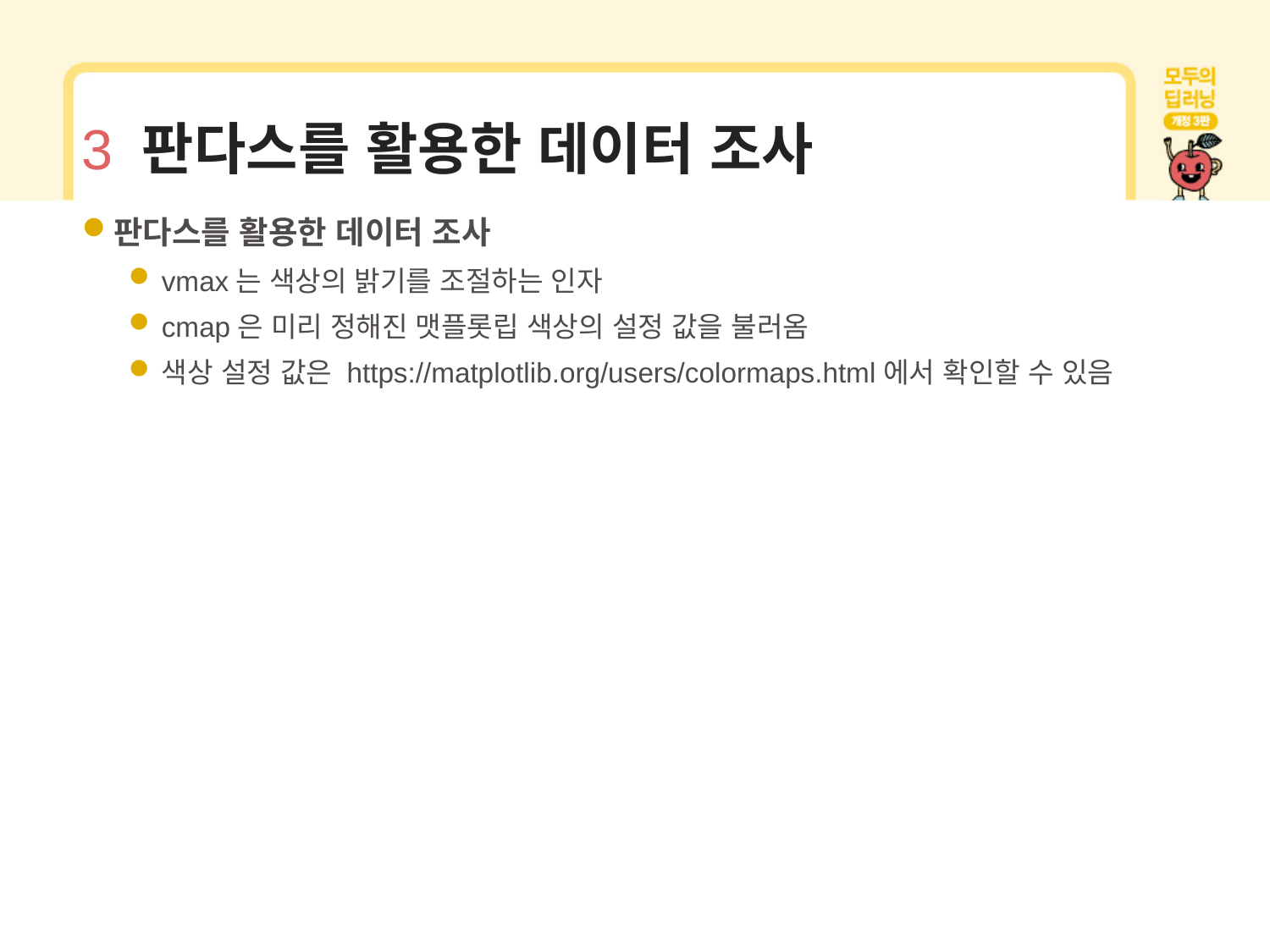

# 3 판다스를 활용한 데이터 조사
판다스를 활용한 데이터 조사
vmax는 색상의 밝기를 조절하는 인자
cmap은 미리 정해진 맷플롯립 색상의 설정 값을 불러옴
색상 설정 값은 https://matplotlib.org/users/colormaps.html에서 확인할 수 있음